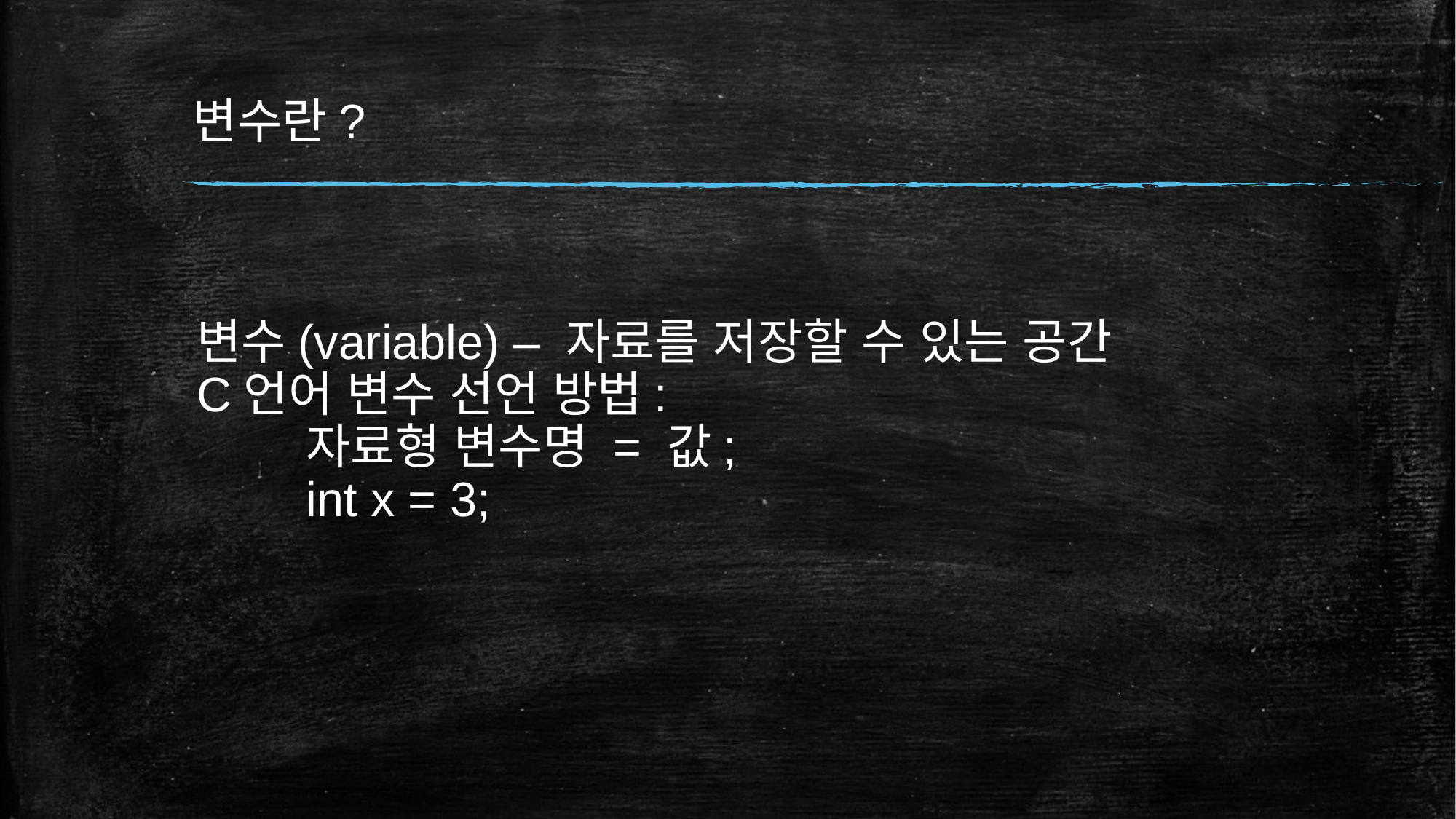

# 변수란?

변수(variable) – 자료를 저장할 수 있는 공간
C언어 변수 선언 방법:
	자료형 변수명 = 값;
	int x = 3;